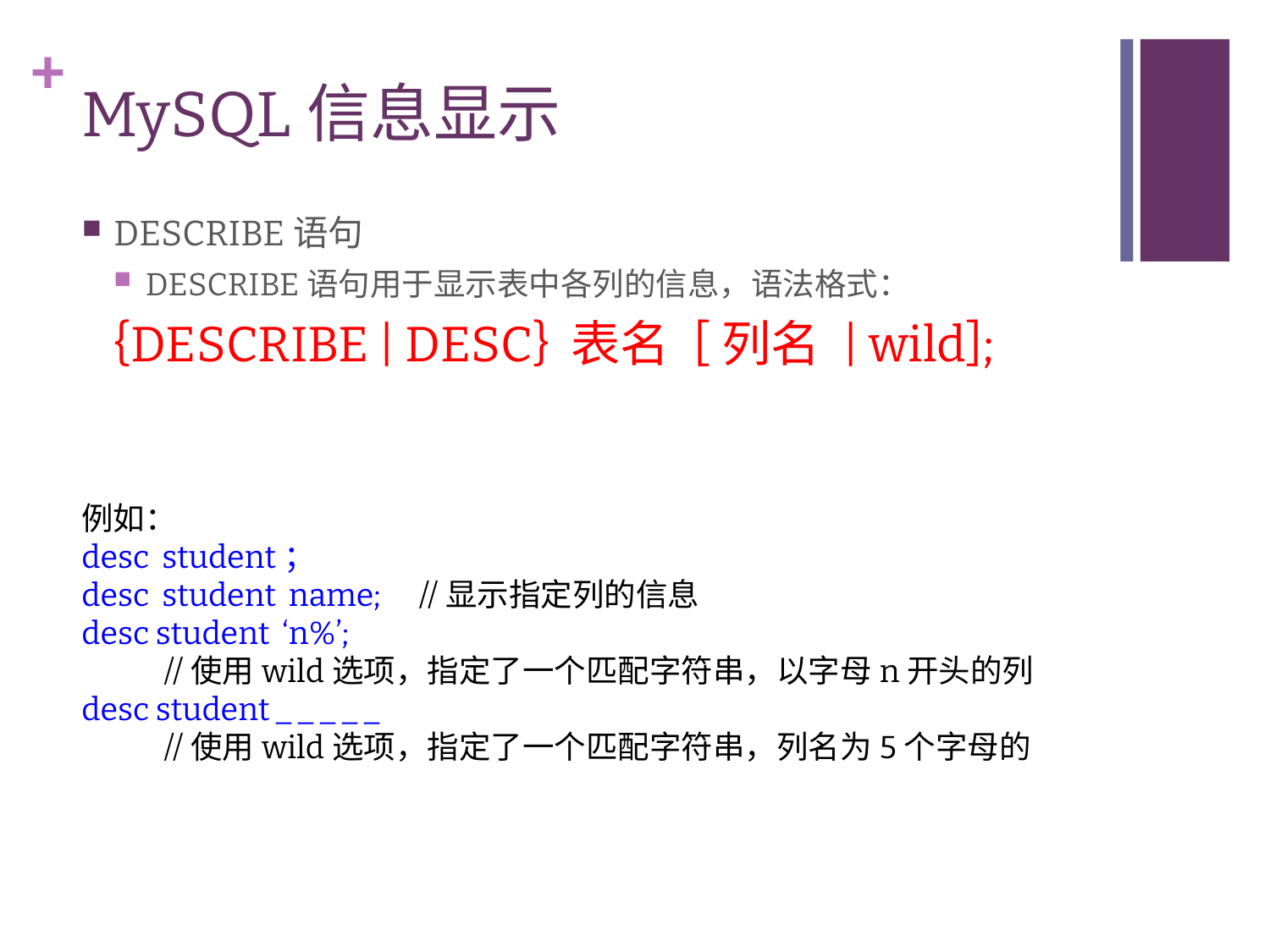

# MySQL信息显示
DESCRIBE语句
DESCRIBE语句用于显示表中各列的信息，语法格式：
{DESCRIBE | DESC} 表名 [列名 | wild];
例如：
desc  student；
desc  student  name;      //显示指定列的信息
desc student  ‘n%’;
             //使用wild选项，指定了一个匹配字符串，以字母n开头的列
desc student _ _ _ _ _
             //使用wild选项，指定了一个匹配字符串，列名为5个字母的